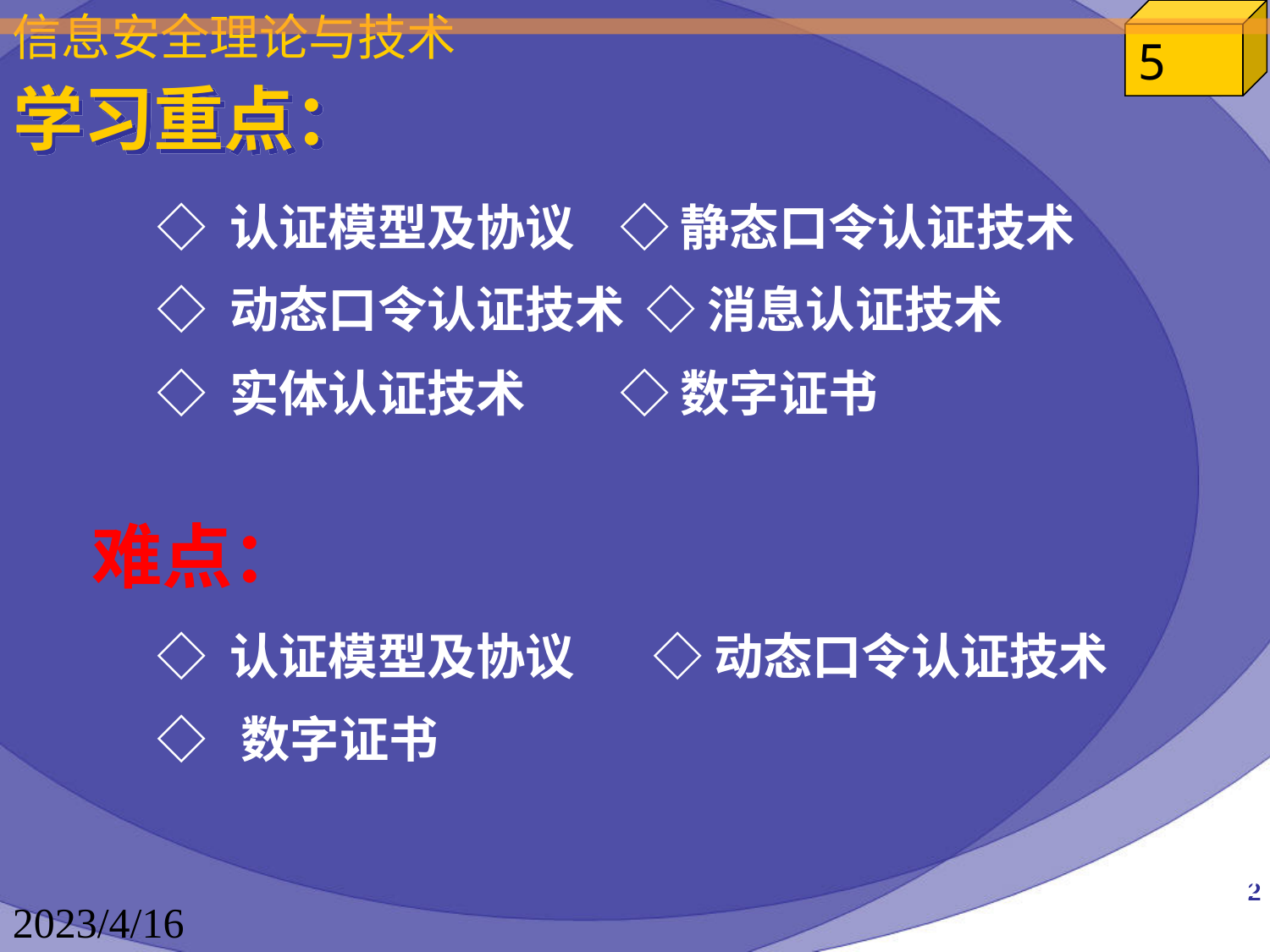

学习重点：
◇ 认证模型及协议    ◇ 静态口令认证技术
◇ 动态口令认证技术  ◇ 消息认证技术
◇ 实体认证技术   　 ◇ 数字证书

难点：

◇ 认证模型及协议       ◇ 动态口令认证技术
◇  数字证书
2
2023/4/16